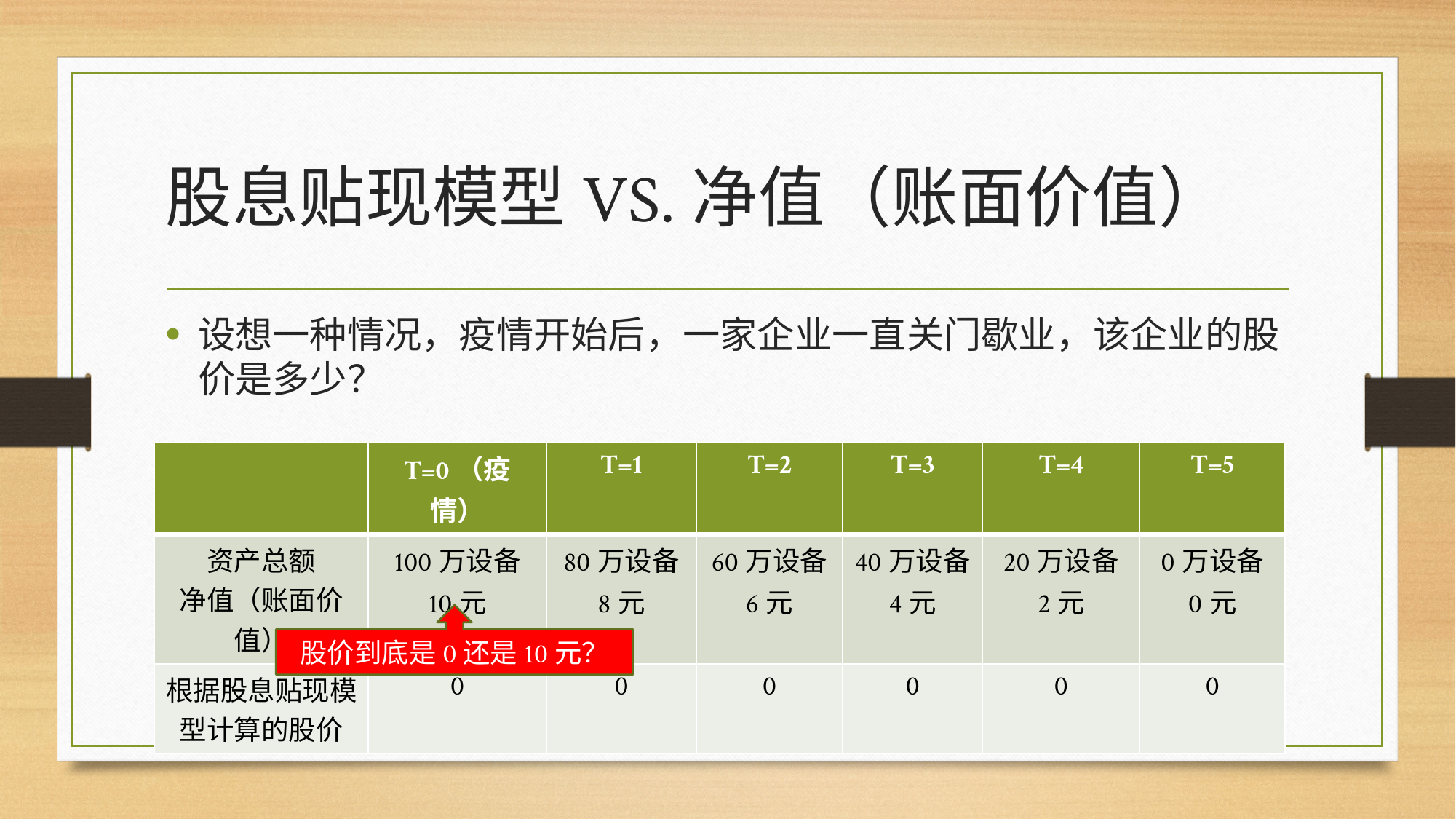

# 股息贴现模型VS.净值（账面价值）
设想一种情况，疫情开始后，一家企业一直关门歇业，该企业的股价是多少？

*假设公司共10万股
|  | T=0（疫情） | T=1 | T=2 | T=3 | T=4 | T=5 |
| --- | --- | --- | --- | --- | --- | --- |
| 资产总额 净值（账面价值） | 100万设备 10元 | 80万设备 8元 | 60万设备 6元 | 40万设备 4元 | 20万设备 2元 | 0万设备 0元 |
| 根据股息贴现模型计算的股价 | 0 | 0 | 0 | 0 | 0 | 0 |
股价到底是0还是10元？